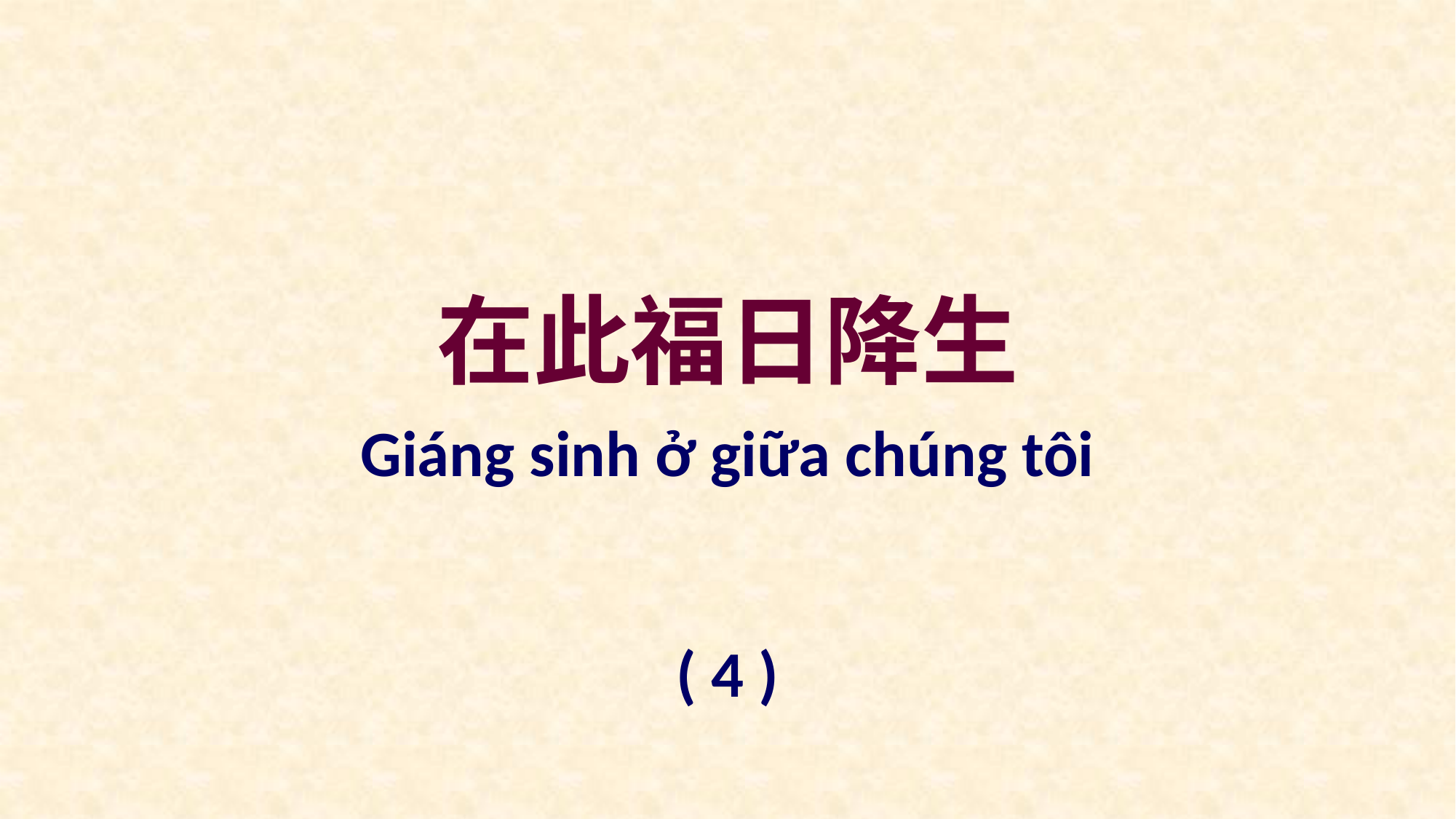

在此福日降生
Giáng sinh ở giữa chúng tôi
( 4 )